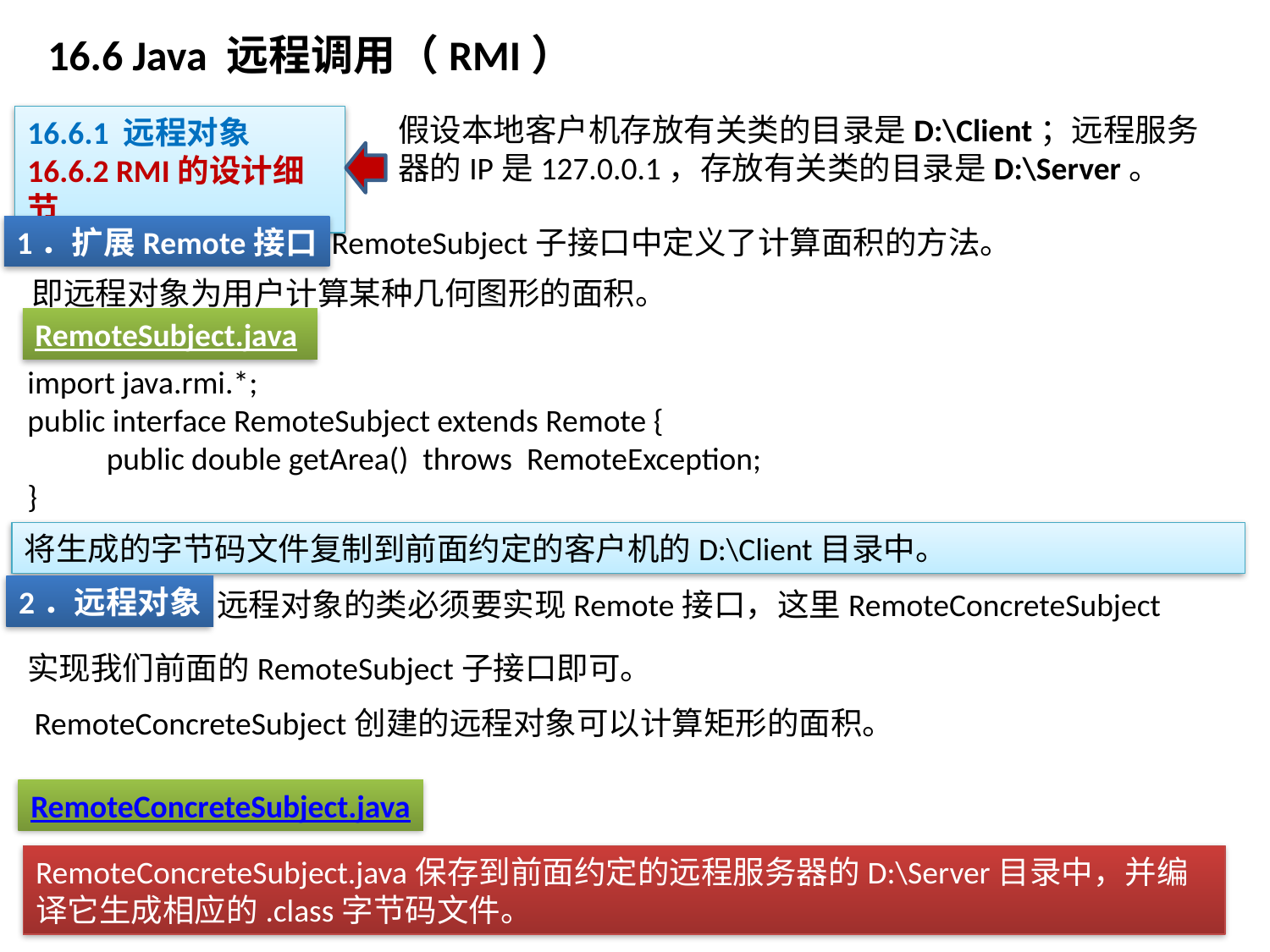

# 16.6 Java 远程调用（RMI）
假设本地客户机存放有关类的目录是D:\Client；远程服务器的IP是127.0.0.1，存放有关类的目录是D:\Server。
16.6.1 远程对象
16.6.2 RMI的设计细节

1．扩展Remote接口
RemoteSubject子接口中定义了计算面积的方法。
即远程对象为用户计算某种几何图形的面积。
RemoteSubject.java
import java.rmi.*;
public interface RemoteSubject extends Remote {
           public double getArea()  throws  RemoteException;
}
将生成的字节码文件复制到前面约定的客户机的D:\Client目录中。
2．远程对象
远程对象的类必须要实现Remote接口，这里RemoteConcreteSubject
实现我们前面的RemoteSubject子接口即可。
RemoteConcreteSubject创建的远程对象可以计算矩形的面积。
RemoteConcreteSubject.java
RemoteConcreteSubject.java保存到前面约定的远程服务器的D:\Server目录中，并编译它生成相应的.class字节码文件。